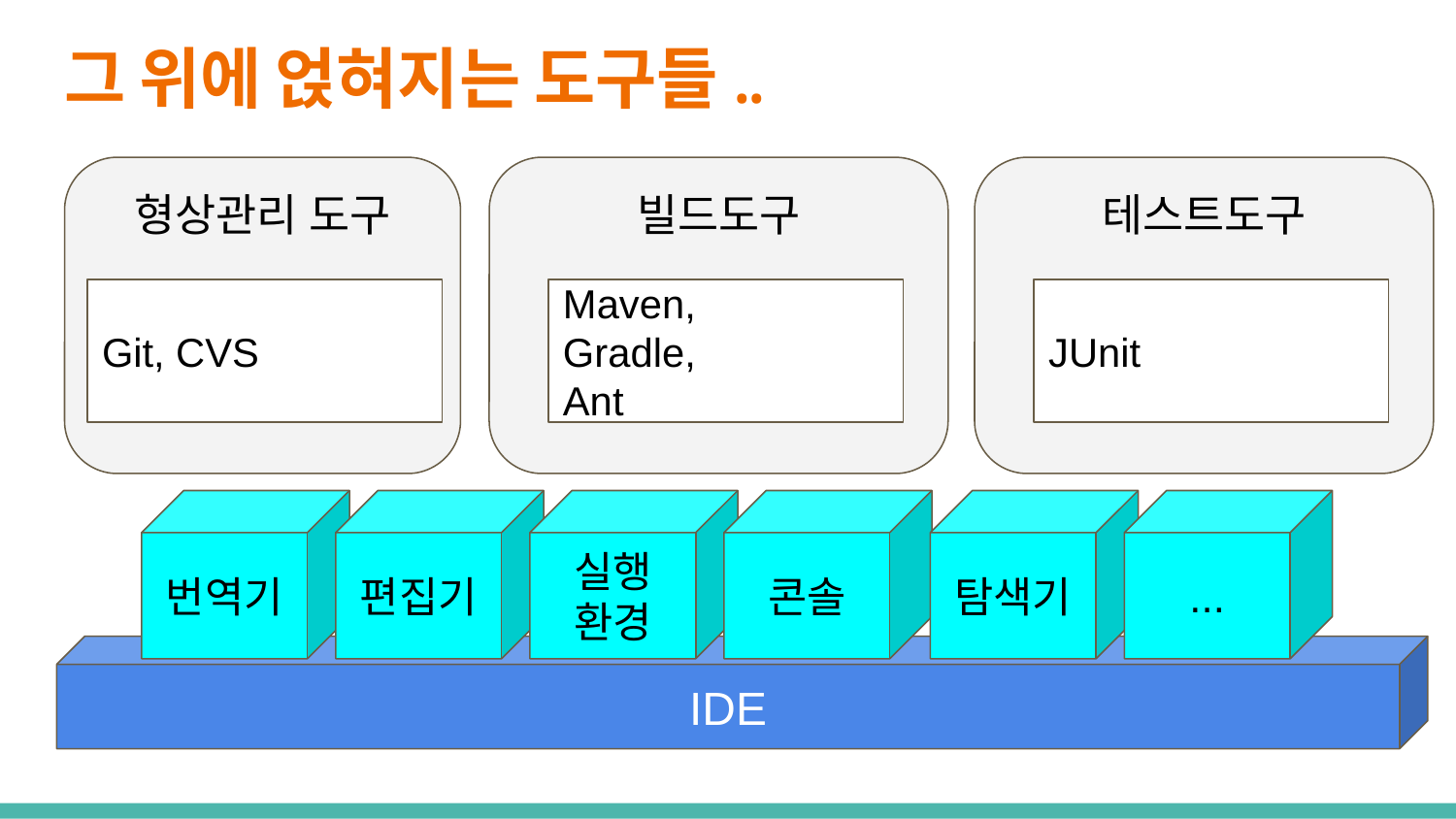

# 그 위에 얹혀지는 도구들..
형상관리 도구
빌드도구
테스트도구
Git, CVS
Maven,
Gradle,
Ant
JUnit
번역기
편집기
실행
환경
콘솔
탐색기
...
IDE